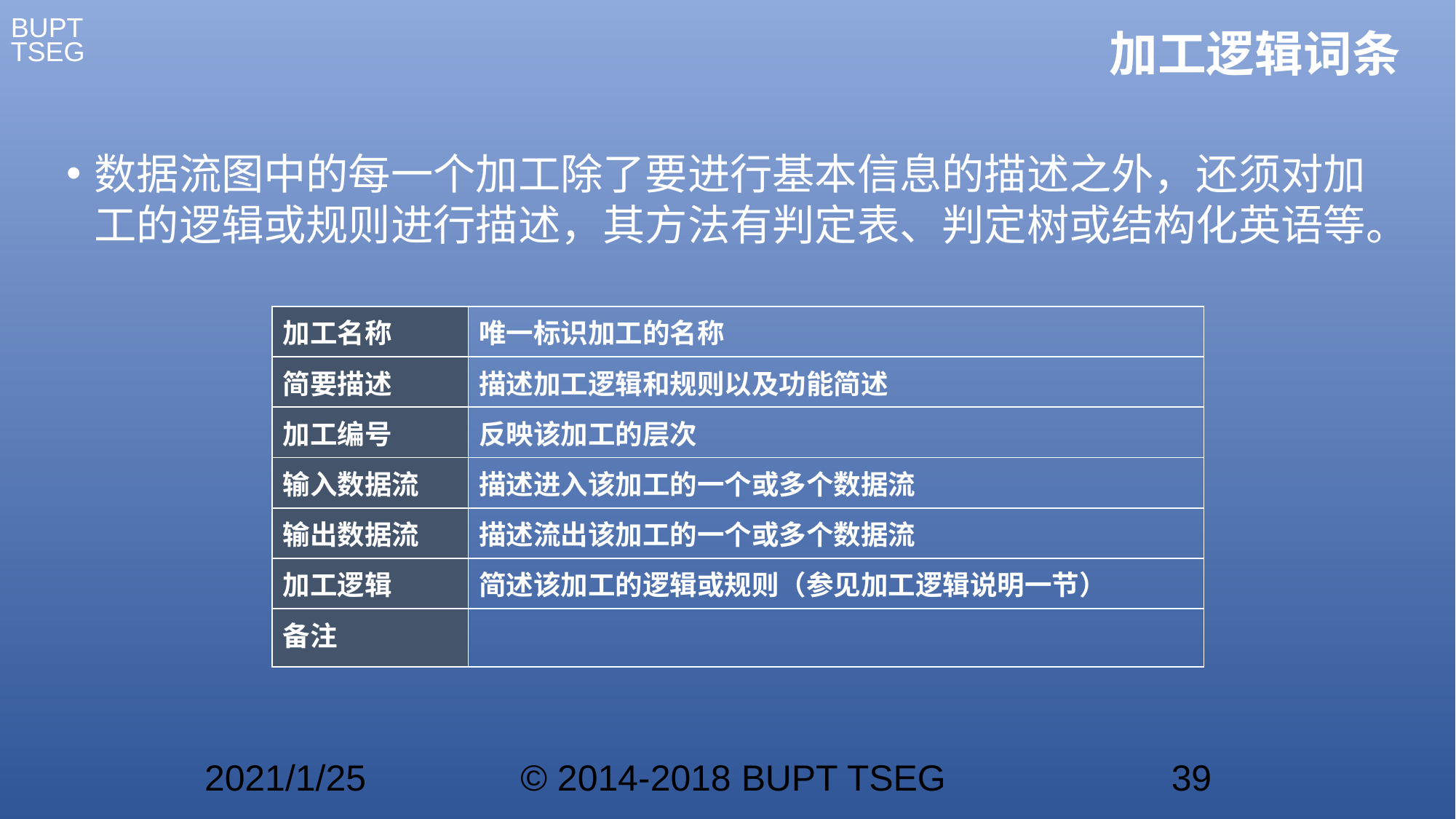

# 加工逻辑词条
数据流图中的每一个加工除了要进行基本信息的描述之外，还须对加工的逻辑或规则进行描述，其方法有判定表、判定树或结构化英语等。

| 加工名称 | 唯一标识加工的名称 |
| --- | --- |
| 简要描述 | 描述加工逻辑和规则以及功能简述 |
| 加工编号 | 反映该加工的层次 |
| 输入数据流 | 描述进入该加工的一个或多个数据流 |
| 输出数据流 | 描述流出该加工的一个或多个数据流 |
| 加工逻辑 | 简述该加工的逻辑或规则（参见加工逻辑说明一节） |
| 备注 |  |
2021/1/25
© 2014-2018 BUPT TSEG
39